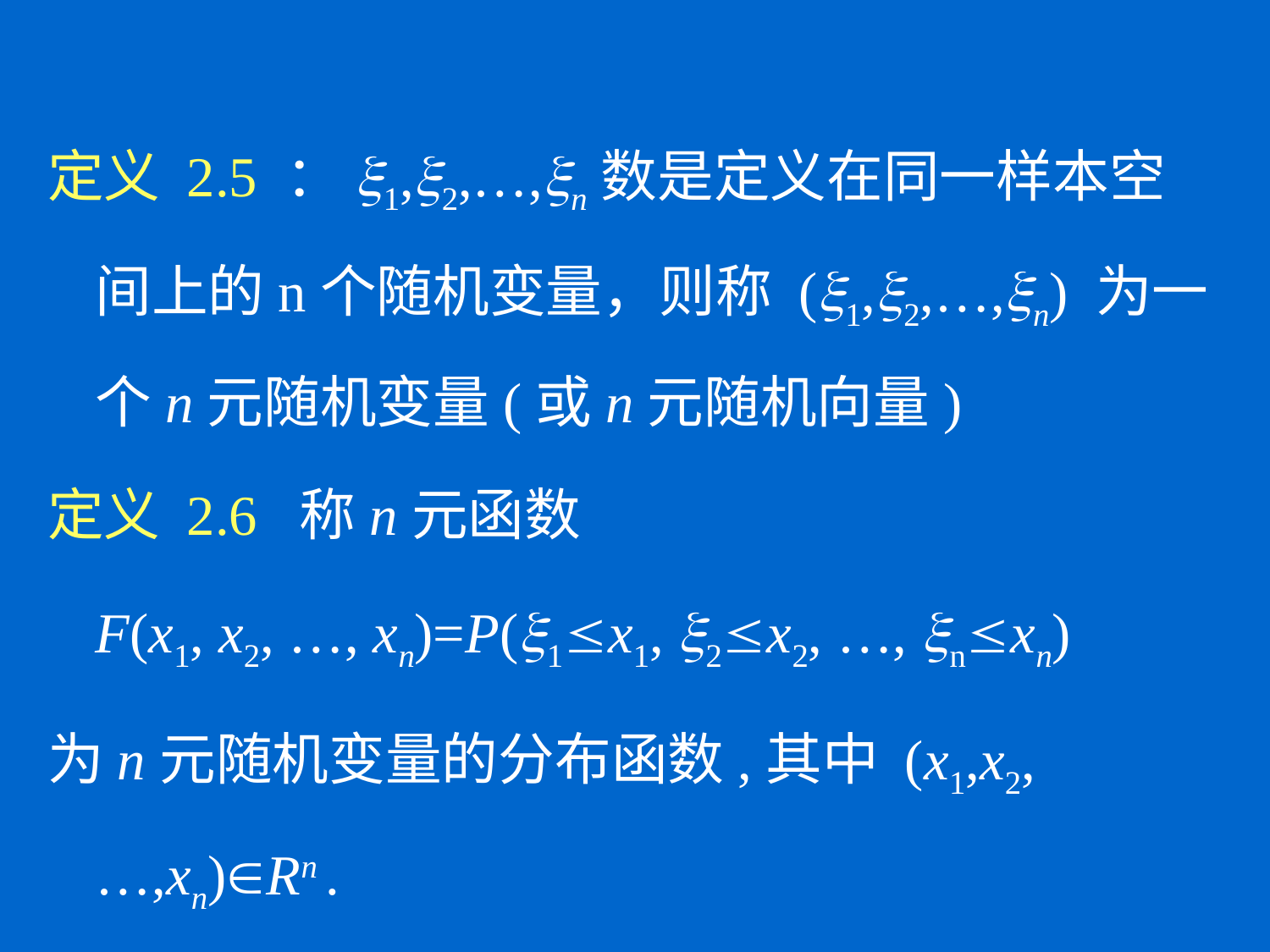

定义 2.5 ：ξ1,ξ2,…,ξn数是定义在同一样本空间上的n个随机变量，则称 (ξ1,ξ2,…,ξn) 为一个n元随机变量(或n元随机向量)
定义 2.6  称n元函数
	F(x1, x2, …, xn)=P(ξ1≤x1, ξ2≤x2, …, ξn≤xn)
为n元随机变量的分布函数,其中 (x1,x2,…,xn)∈Rn .